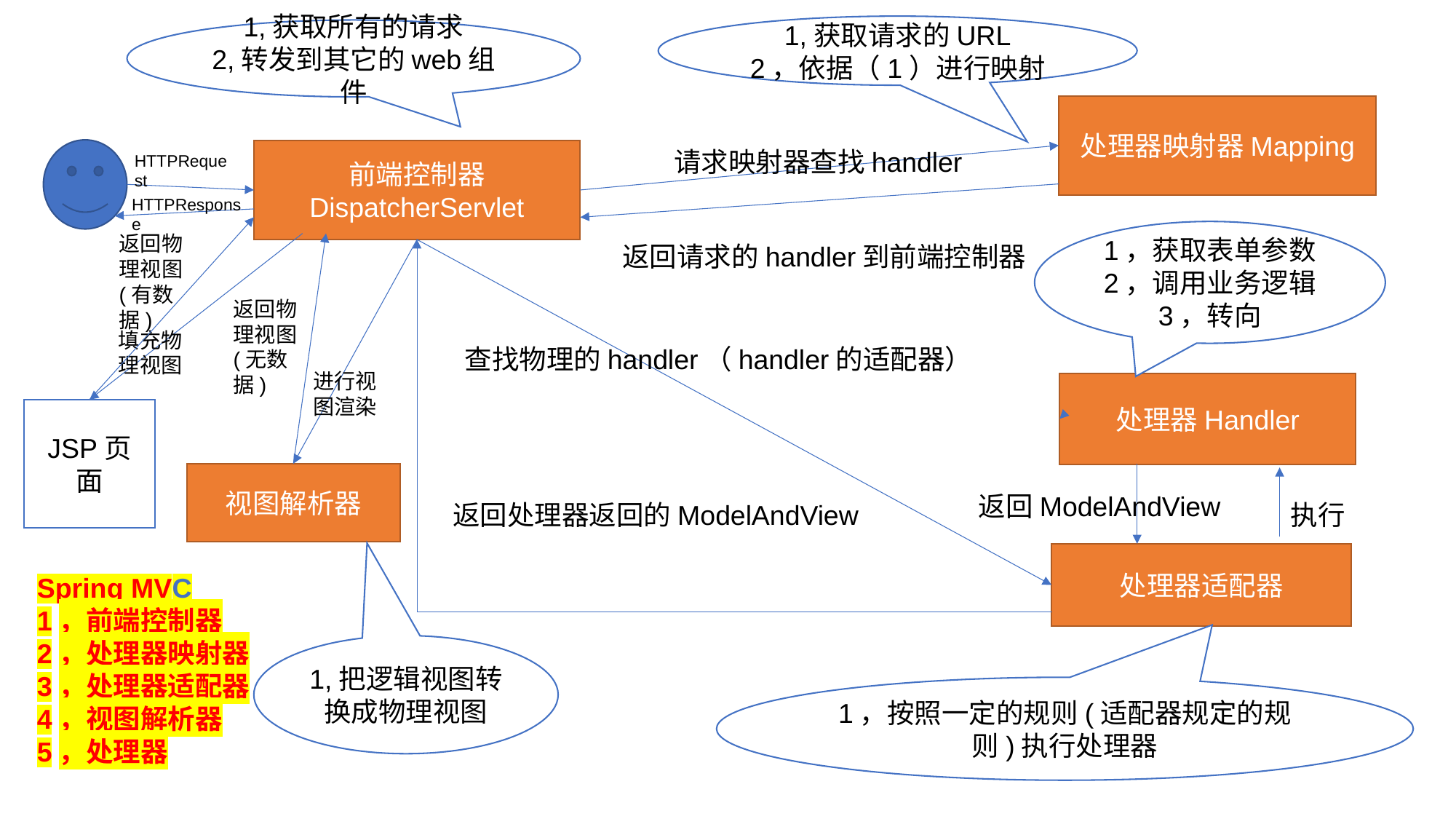

1,获取请求的URL
2，依据（1）进行映射
1,获取所有的请求
2,转发到其它的web组件
处理器映射器Mapping

请求映射器查找handler
前端控制器
DispatcherServlet
HTTPRequest
HTTPResponse
1，获取表单参数
2，调用业务逻辑
3，转向
返回物理视图(有数据)
返回请求的handler到前端控制器
返回物理视图(无数据)
填充物理视图
查找物理的handler（handler的适配器）
进行视图渲染
处理器Handler
JSP页面
视图解析器
返回ModelAndView
返回处理器返回的ModelAndView
执行
处理器适配器
Spring MVC
1，前端控制器
2，处理器映射器
3，处理器适配器
4，视图解析器
5，处理器
1,把逻辑视图转换成物理视图
1，按照一定的规则(适配器规定的规则)执行处理器